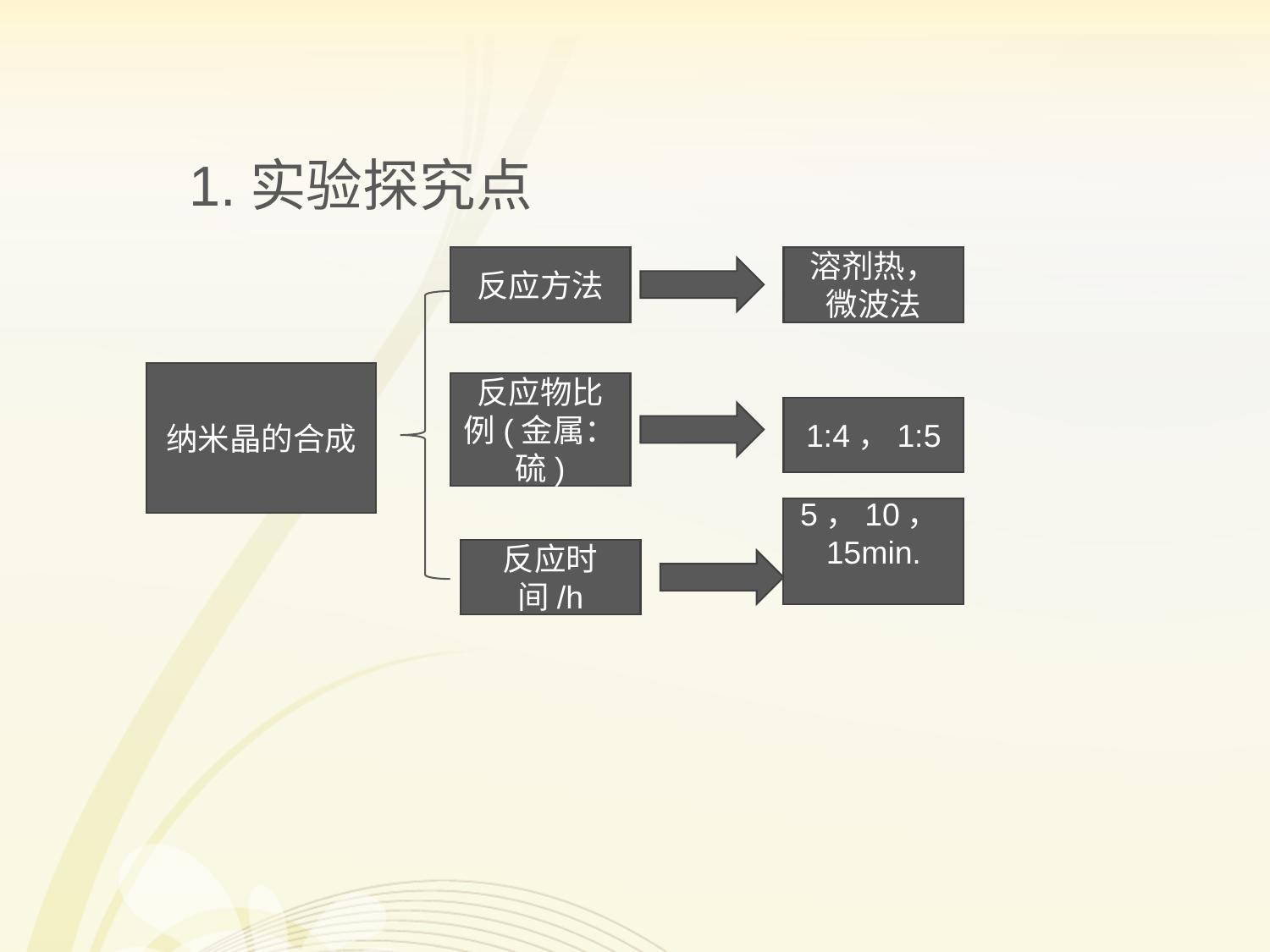

1.实验探究点
反应方法
溶剂热，微波法

纳米晶的合成
反应物比例(金属：硫)
1:4，1:5

5，10，15min.

反应时间/h